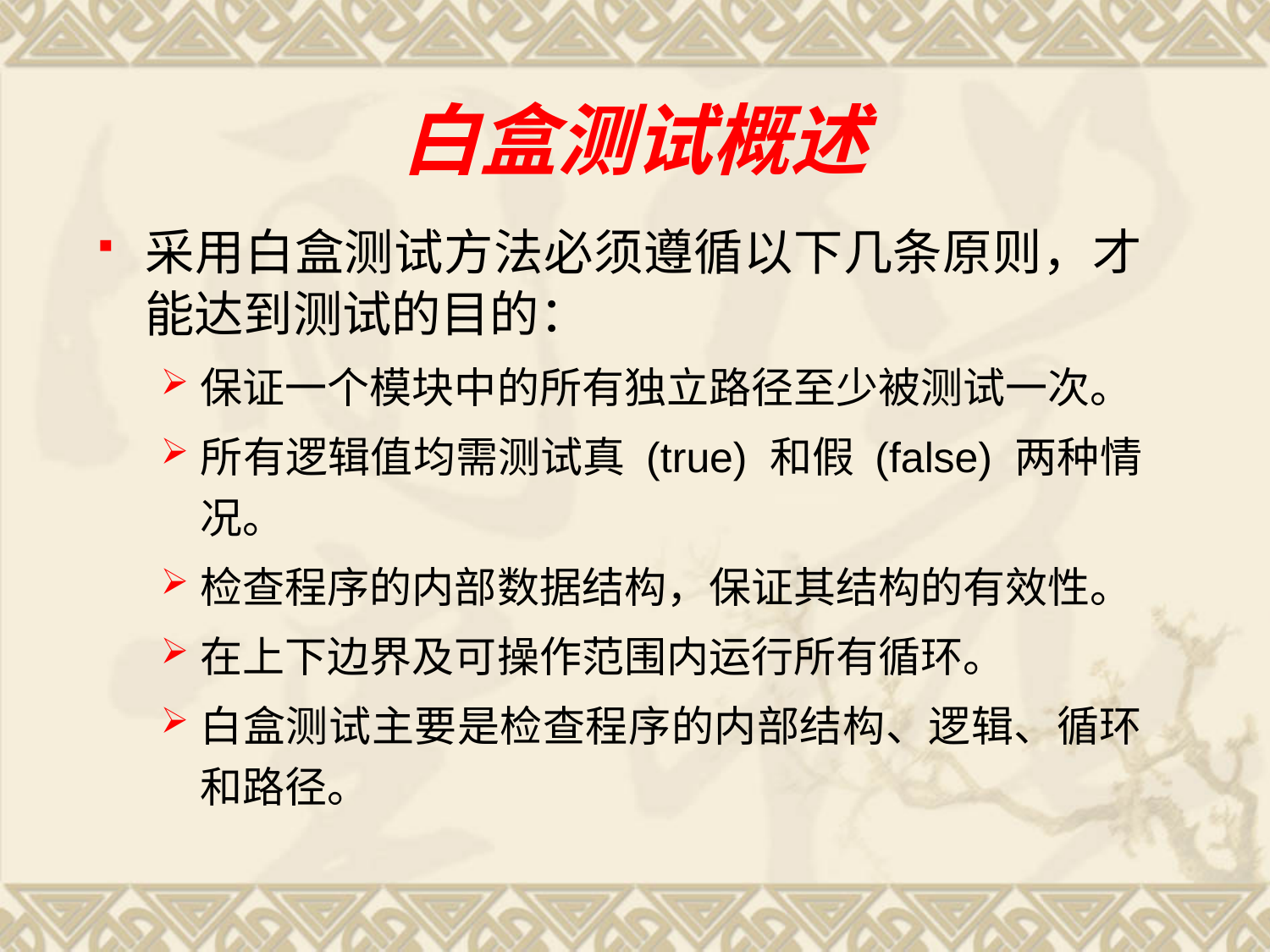

# 白盒测试概述
采用白盒测试方法必须遵循以下几条原则，才能达到测试的目的：
保证一个模块中的所有独立路径至少被测试一次。
所有逻辑值均需测试真 (true) 和假 (false) 两种情况。
检查程序的内部数据结构，保证其结构的有效性。
在上下边界及可操作范围内运行所有循环。
白盒测试主要是检查程序的内部结构、逻辑、循环和路径。